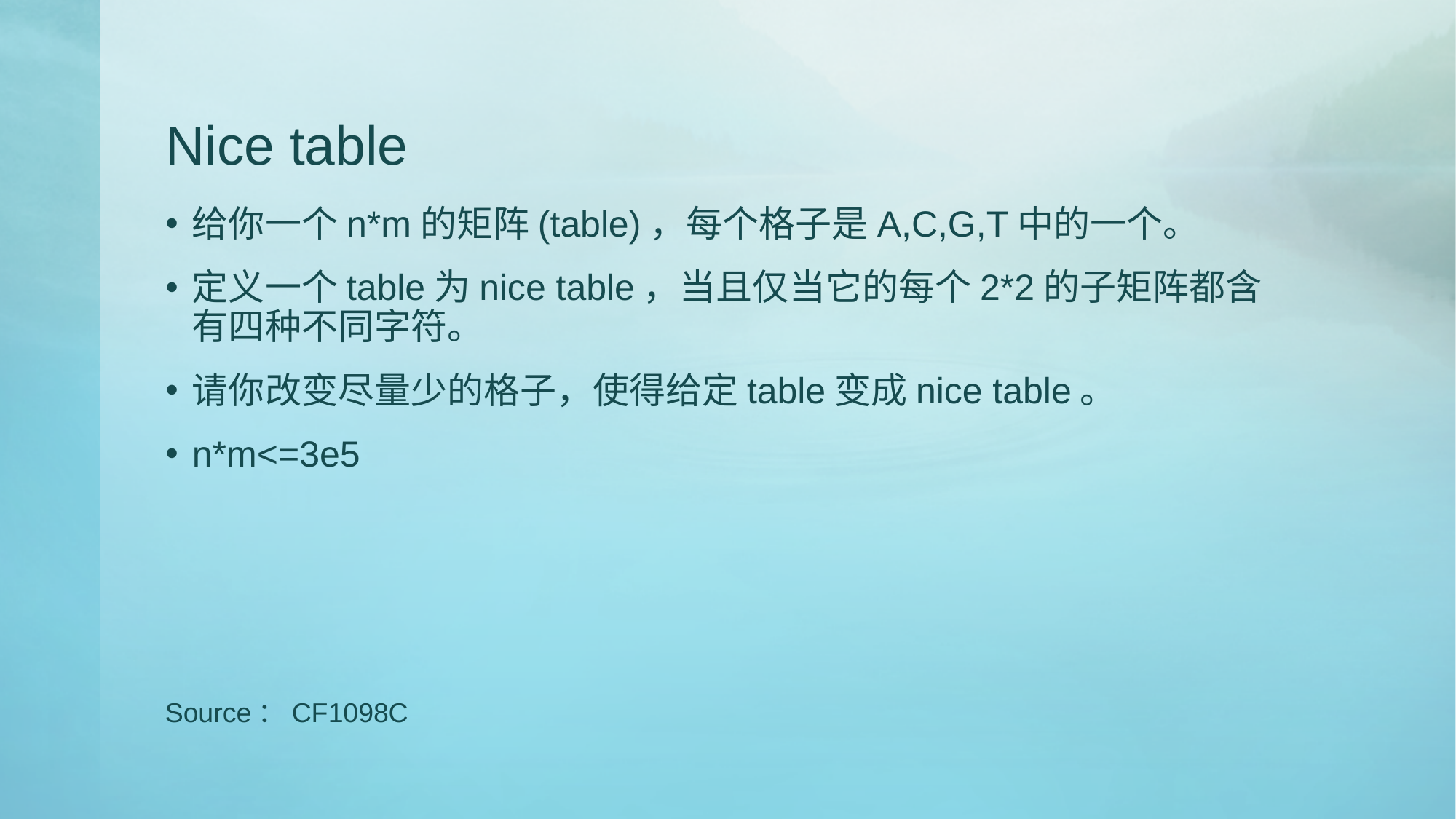

# Nice table
给你一个n*m的矩阵(table)，每个格子是A,C,G,T中的一个。
定义一个table为nice table，当且仅当它的每个2*2的子矩阵都含有四种不同字符。
请你改变尽量少的格子，使得给定table变成nice table。
n*m<=3e5
Source：CF1098C